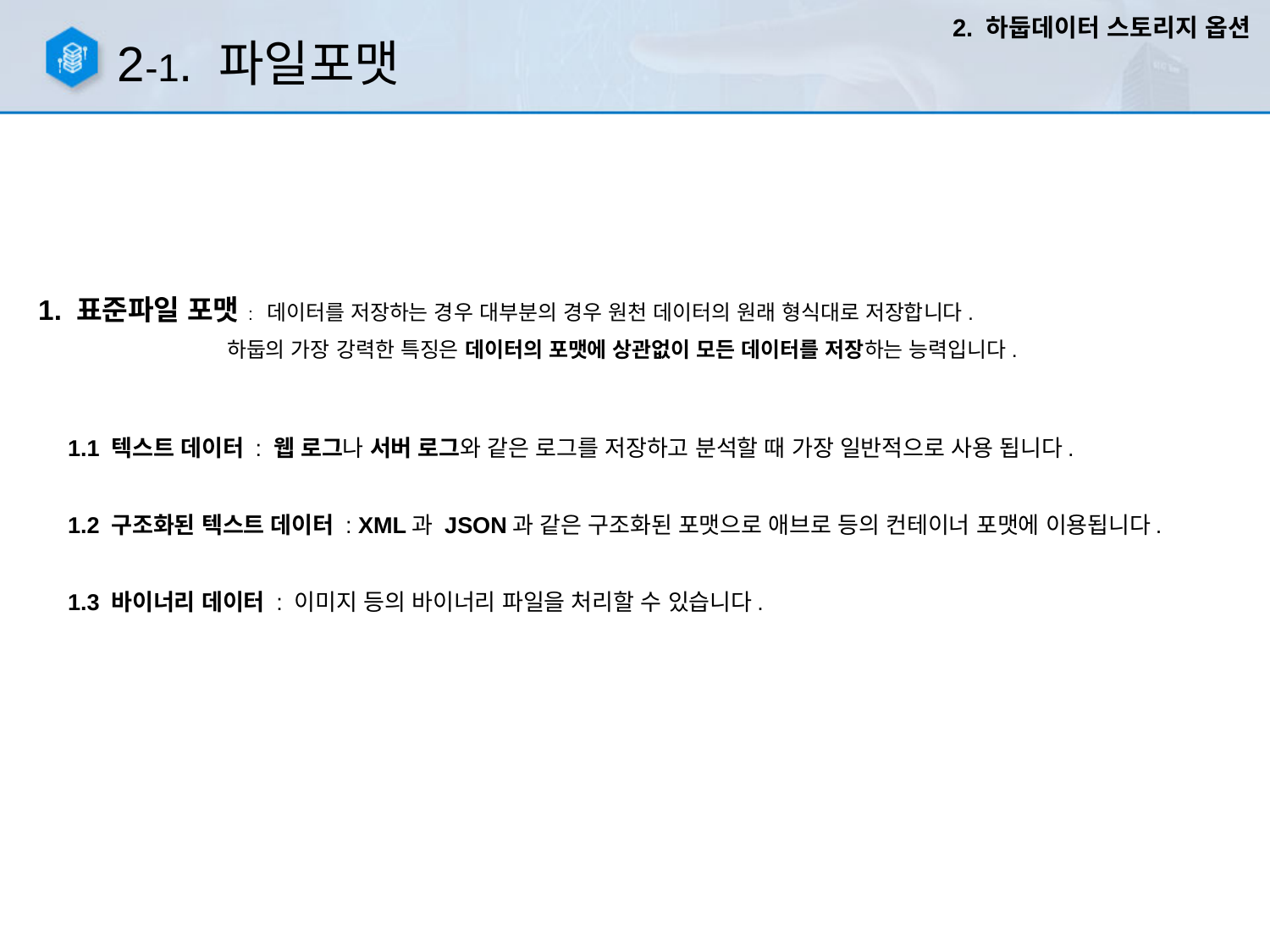

2. 하둡데이터 스토리지 옵션
2-1. 파일포맷
1. 표준파일 포맷 :  데이터를 저장하는 경우 대부분의 경우 원천 데이터의 원래 형식대로 저장합니다.
                               하둡의 가장 강력한 특징은 데이터의 포맷에 상관없이 모든 데이터를 저장하는 능력입니다.
1.1 텍스트 데이터 : 웹 로그나 서버 로그와 같은 로그를 저장하고 분석할 때 가장 일반적으로 사용 됩니다.

1.2 구조화된 텍스트 데이터 : XML과 JSON과 같은 구조화된 포맷으로 애브로 등의 컨테이너 포맷에 이용됩니다.

1.3 바이너리 데이터 : 이미지 등의 바이너리 파일을 처리할 수 있습니다.